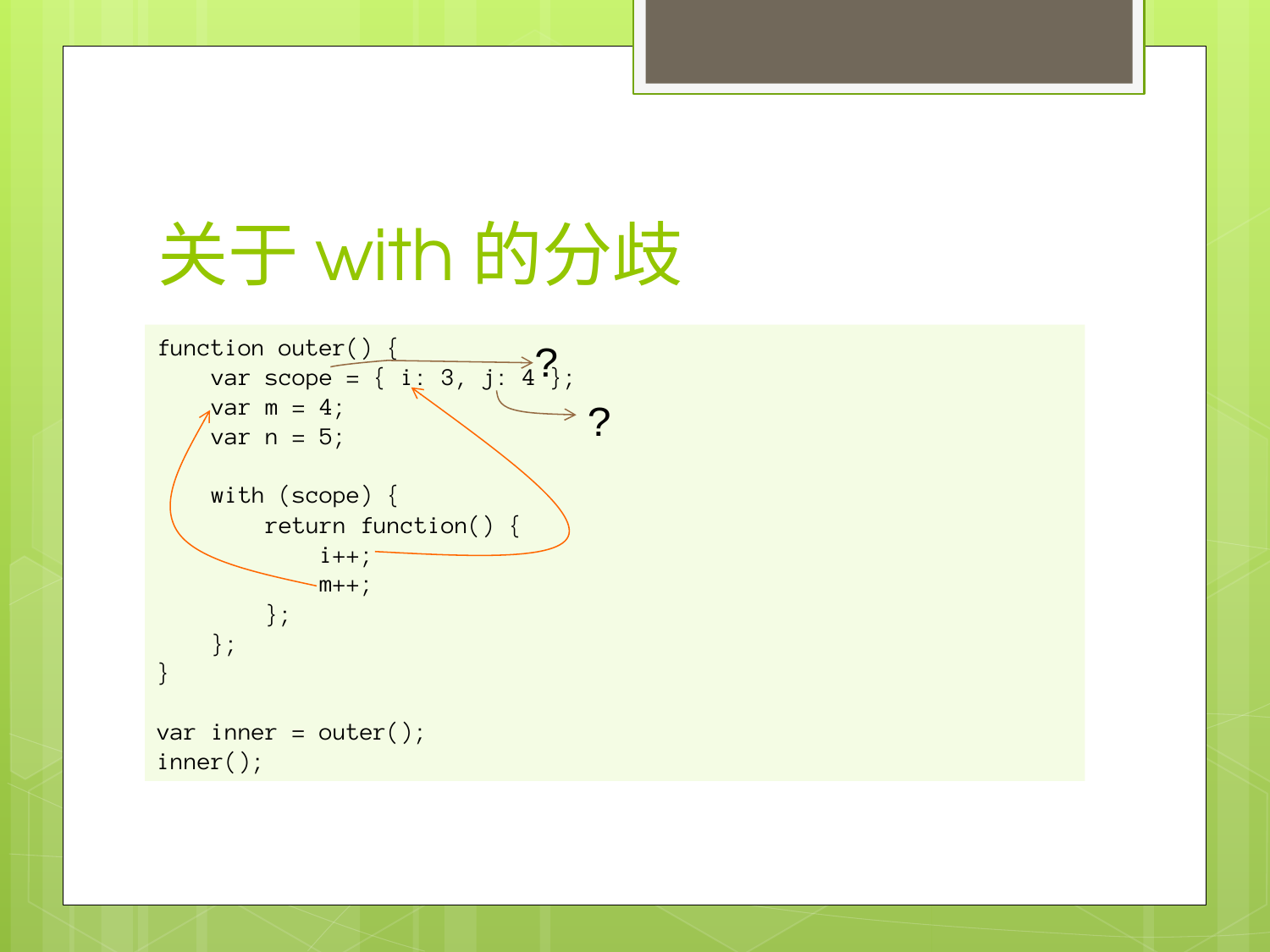

# 关于with的分歧
function outer() {
    var scope = { i: 3, j: 4 };
    var m = 4;
    var n = 5;

    with (scope) {
        return function() {
            i++;
            m++;
        };
    };
}

var inner = outer();
inner();
?

?